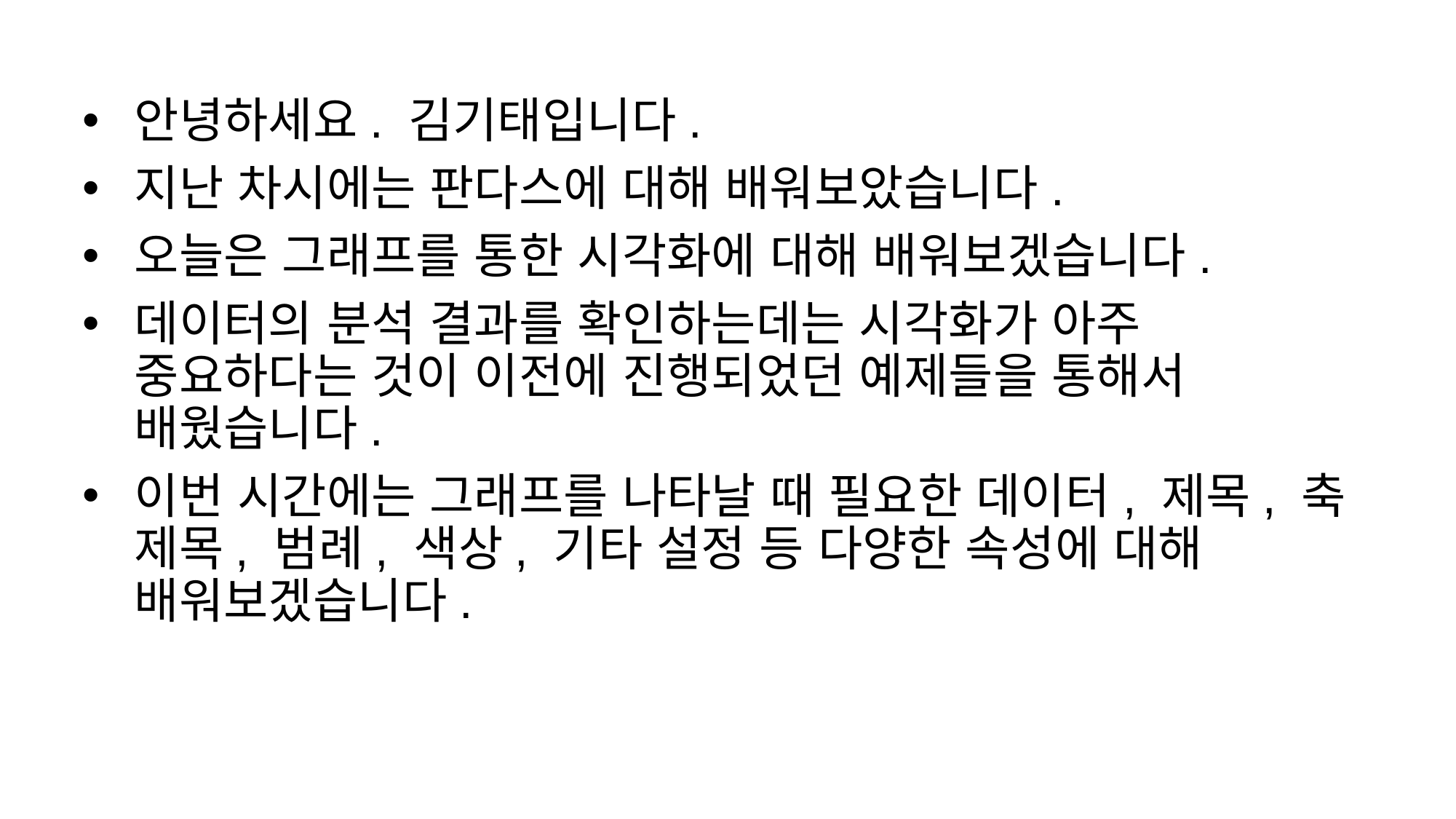

안녕하세요. 김기태입니다.
지난 차시에는 판다스에 대해 배워보았습니다.
오늘은 그래프를 통한 시각화에 대해 배워보겠습니다.
데이터의 분석 결과를 확인하는데는 시각화가 아주 중요하다는 것이 이전에 진행되었던 예제들을 통해서 배웠습니다.
이번 시간에는 그래프를 나타날 때 필요한 데이터, 제목, 축 제목, 범례, 색상, 기타 설정 등 다양한 속성에 대해 배워보겠습니다.